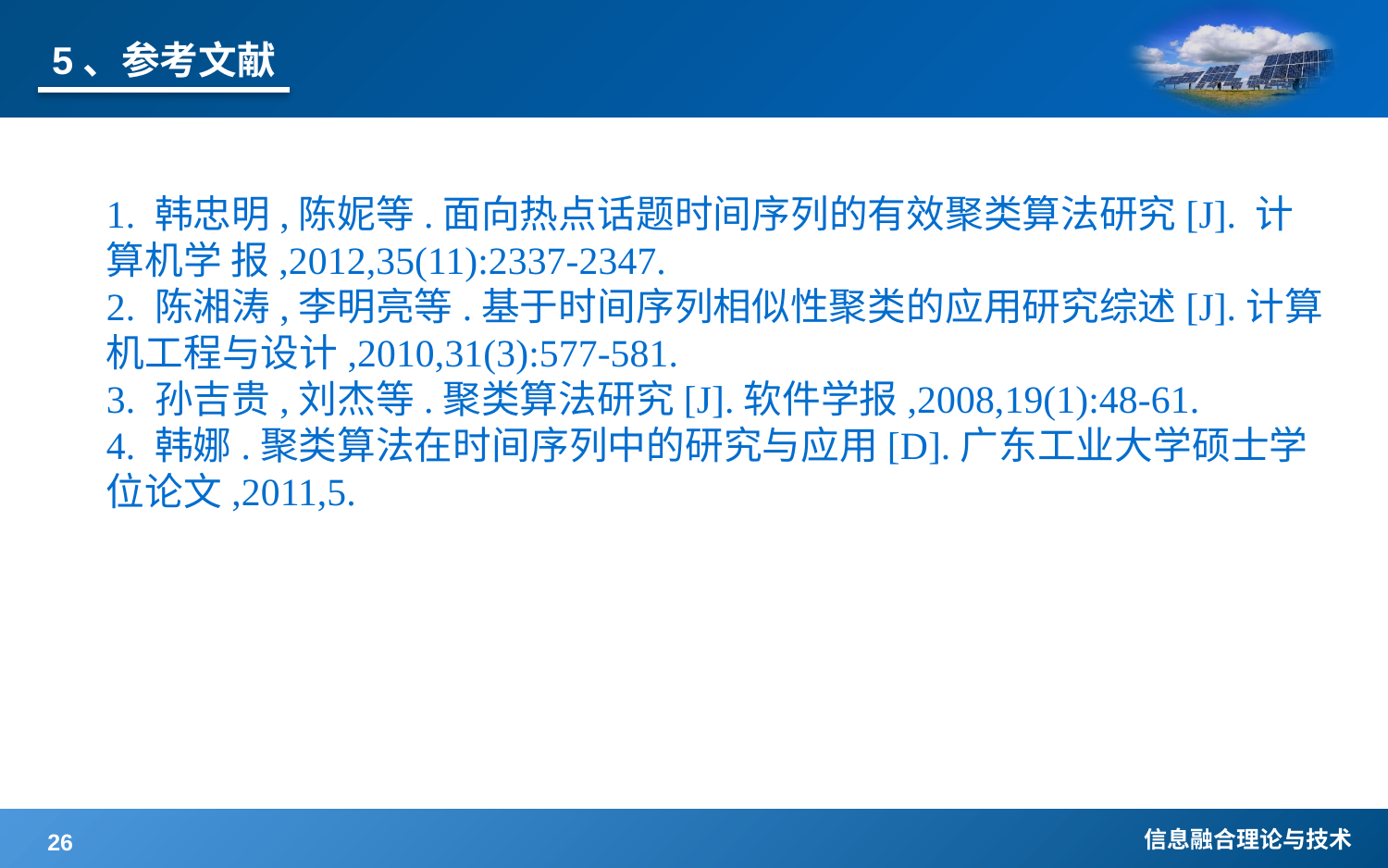

5、参考文献
1. 韩忠明,陈妮等.面向热点话题时间序列的有效聚类算法研究[J]. 计算机学 报,2012,35(11):2337-2347.
2. 陈湘涛,李明亮等.基于时间序列相似性聚类的应用研究综述[J].计算机工程与设计,2010,31(3):577-581.
3. 孙吉贵,刘杰等.聚类算法研究[J].软件学报,2008,19(1):48-61.
4. 韩娜.聚类算法在时间序列中的研究与应用[D].广东工业大学硕士学位论文,2011,5.